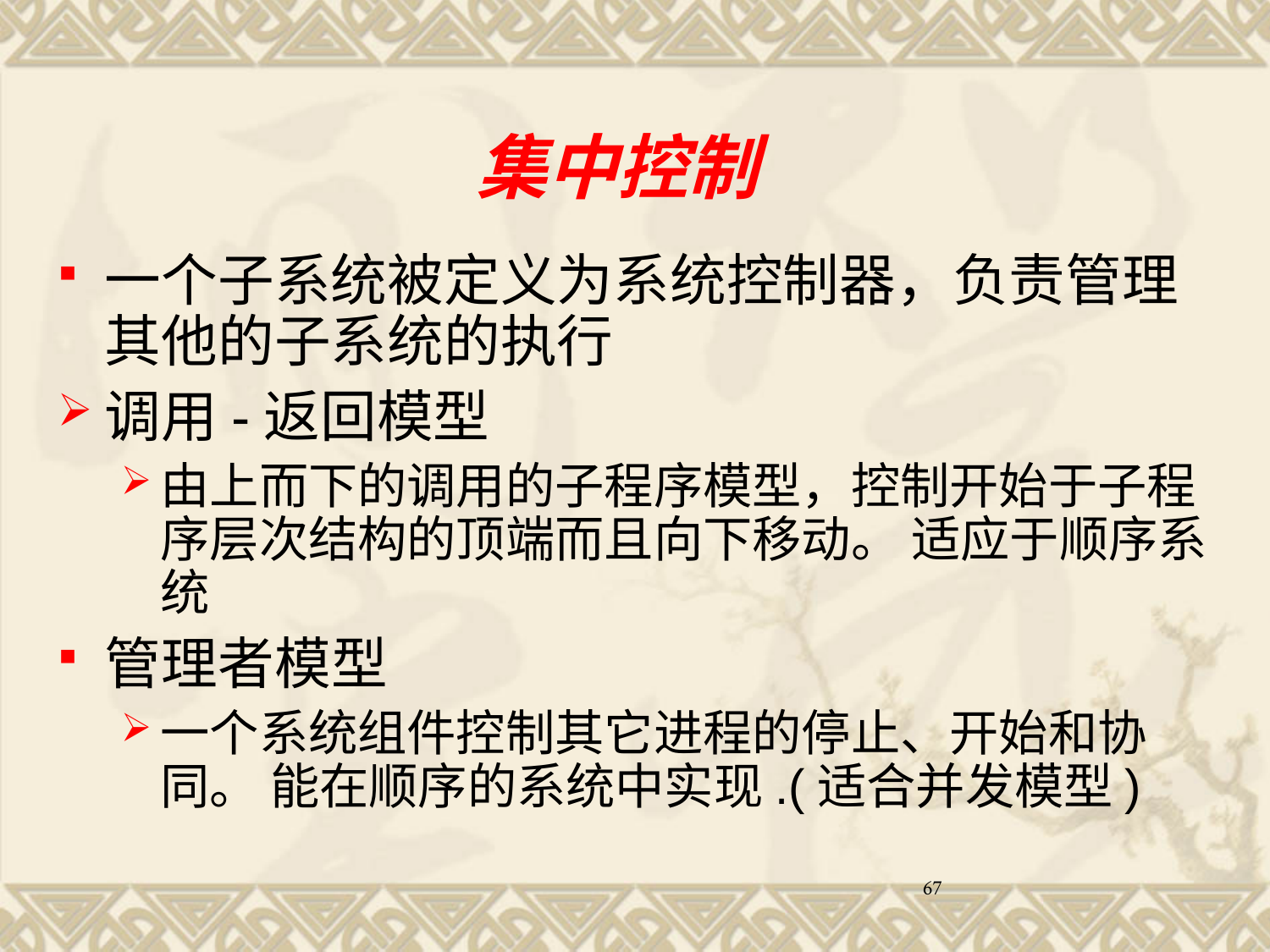

集中控制
一个子系统被定义为系统控制器，负责管理其他的子系统的执行
调用-返回模型
由上而下的调用的子程序模型，控制开始于子程序层次结构的顶端而且向下移动。 适应于顺序系统
管理者模型
一个系统组件控制其它进程的停止、开始和协同。 能在顺序的系统中实现.(适合并发模型)
67